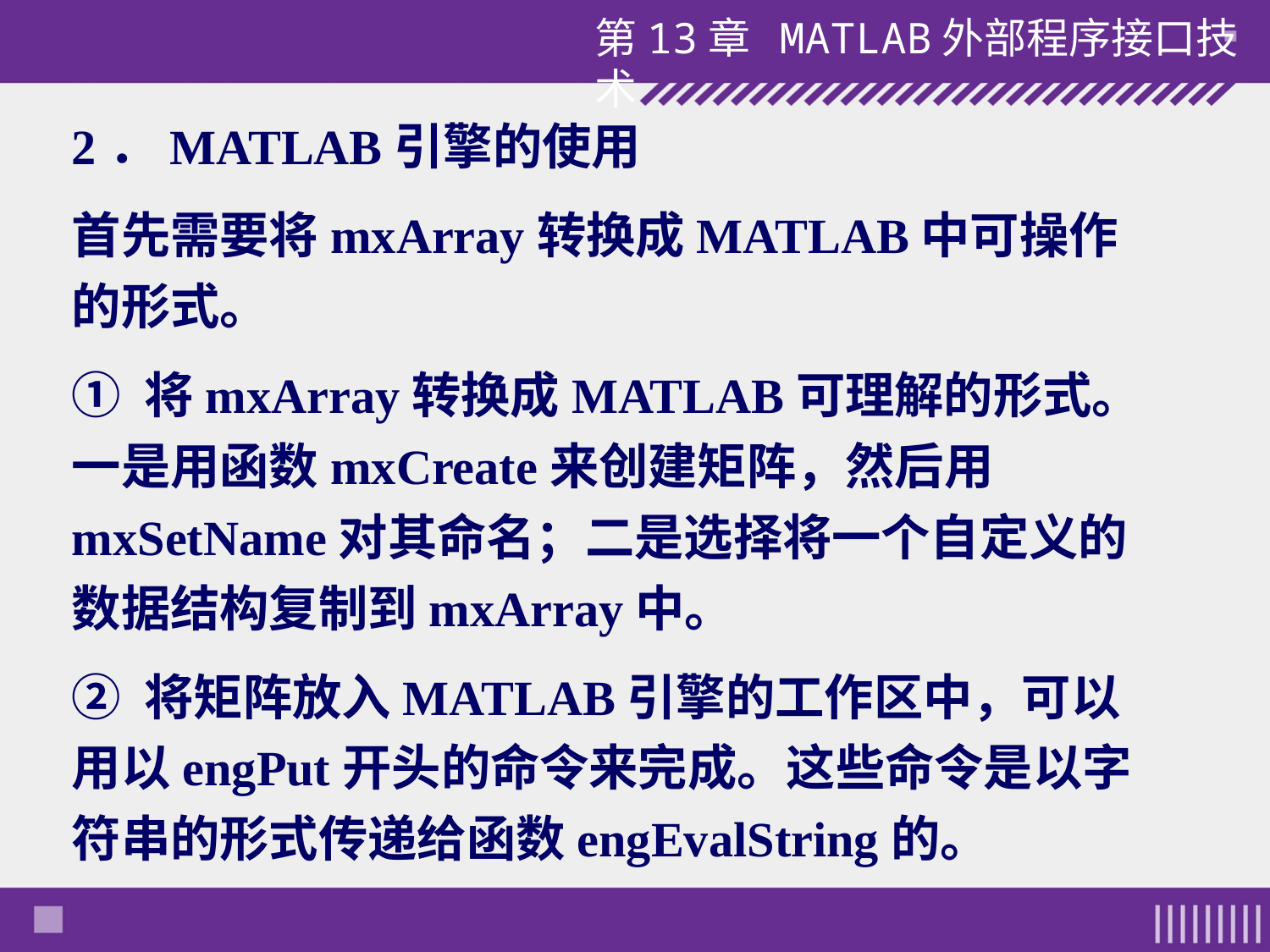

2．MATLAB引擎的使用
首先需要将mxArray转换成MATLAB中可操作的形式。
① 将mxArray转换成MATLAB可理解的形式。一是用函数mxCreate来创建矩阵，然后用mxSetName对其命名；二是选择将一个自定义的数据结构复制到mxArray中。
② 将矩阵放入MATLAB引擎的工作区中，可以用以engPut开头的命令来完成。这些命令是以字符串的形式传递给函数engEvalString的。